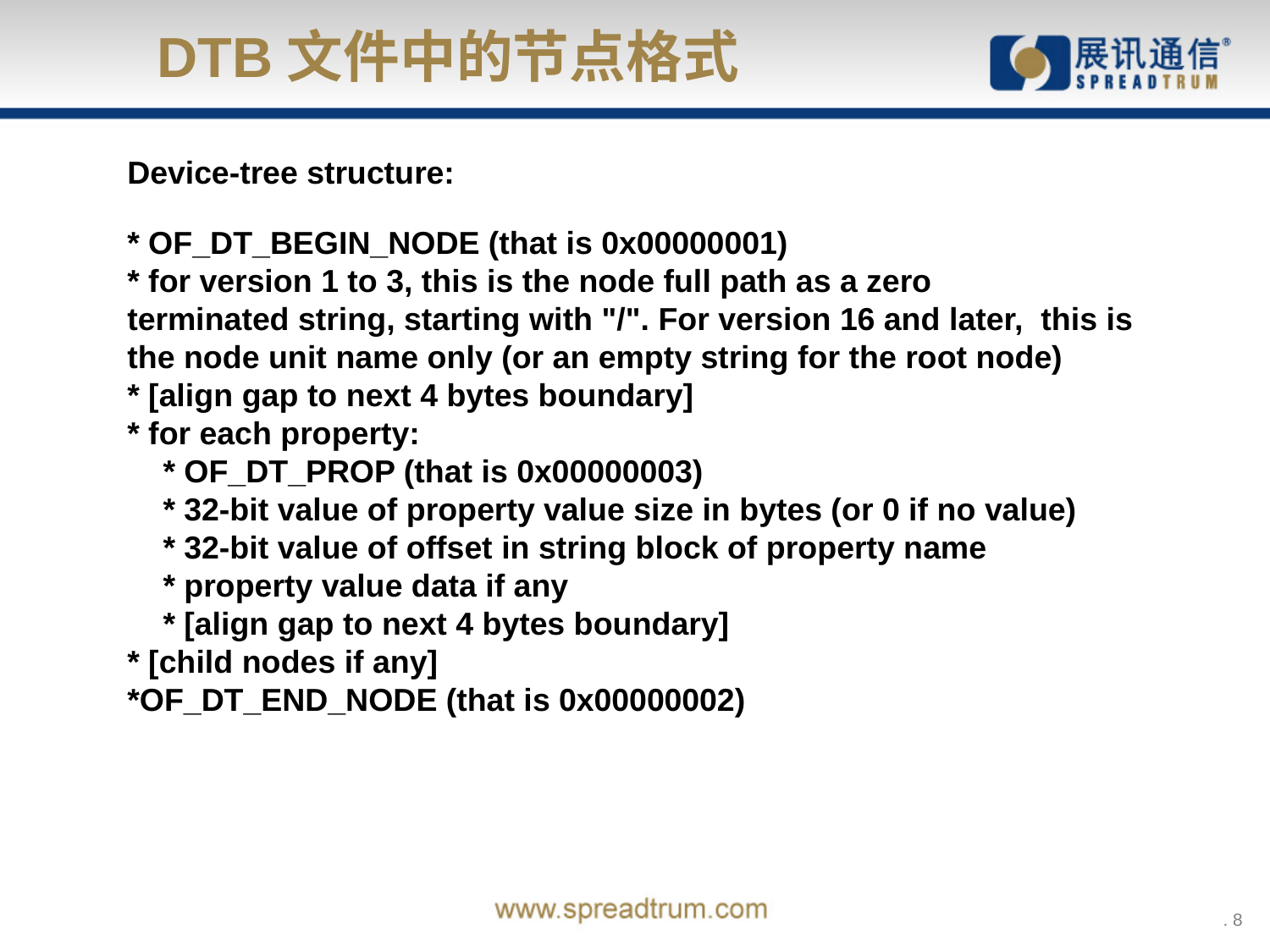

DTB文件中的节点格式
Device-tree structure:
* OF_DT_BEGIN_NODE (that is 0x00000001)
* for version 1 to 3, this is the node full path as a zero             terminated string, starting with "/". For version 16 and later,  this is the node unit name only (or an empty string for the root node)
* [align gap to next 4 bytes boundary]
* for each property:
    * OF_DT_PROP (that is 0x00000003)
    * 32-bit value of property value size in bytes (or 0 if no value)
    * 32-bit value of offset in string block of property name
    * property value data if any
    * [align gap to next 4 bytes boundary]
* [child nodes if any]
*OF_DT_END_NODE (that is 0x00000002)
  . 8